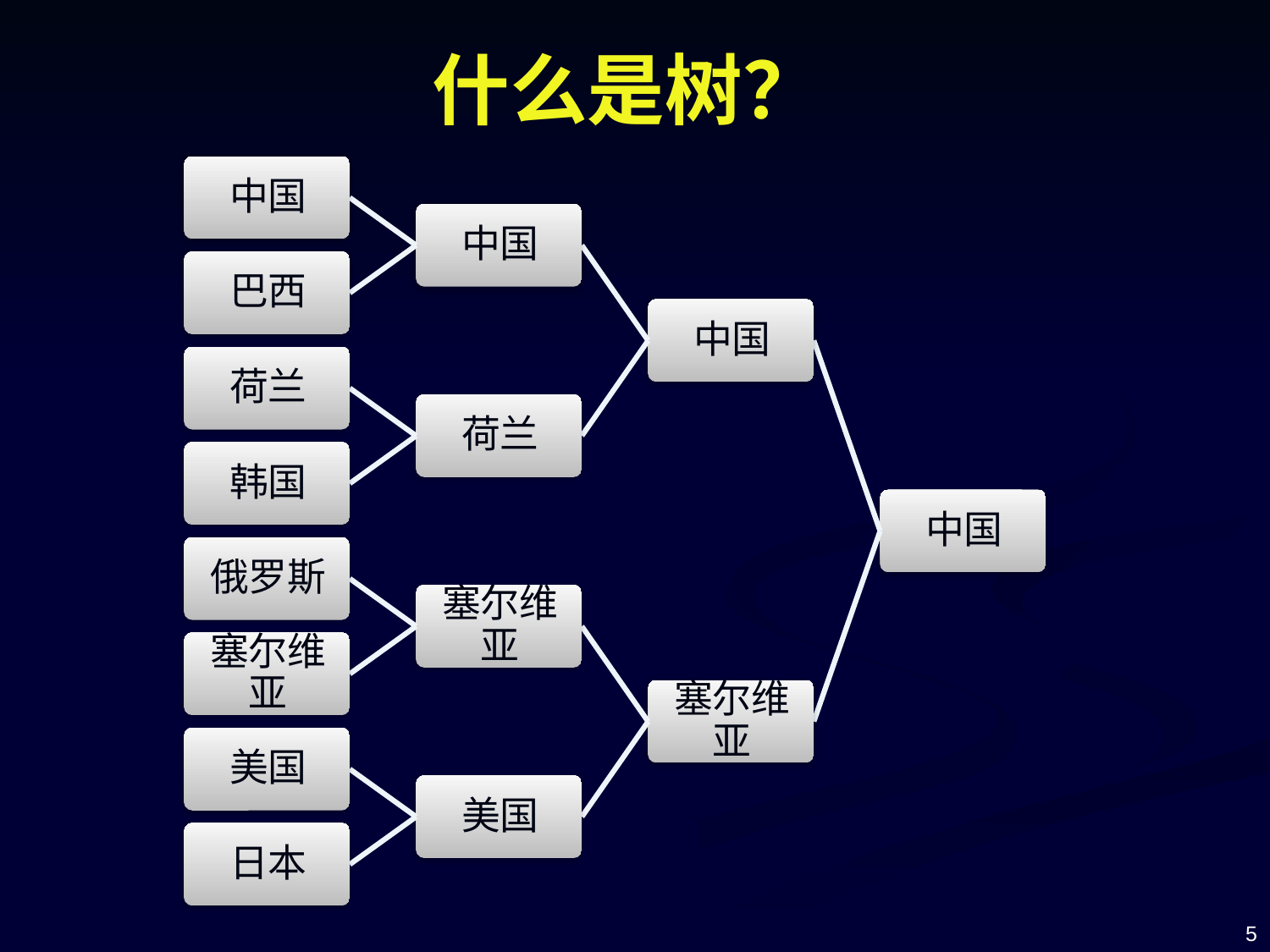

# 什么是树？
中国

中国

中国

中国

巴西

荷兰

荷兰

韩国

塞尔维亚

塞尔维亚

俄罗斯

塞尔维亚

美国

美国

日本
5